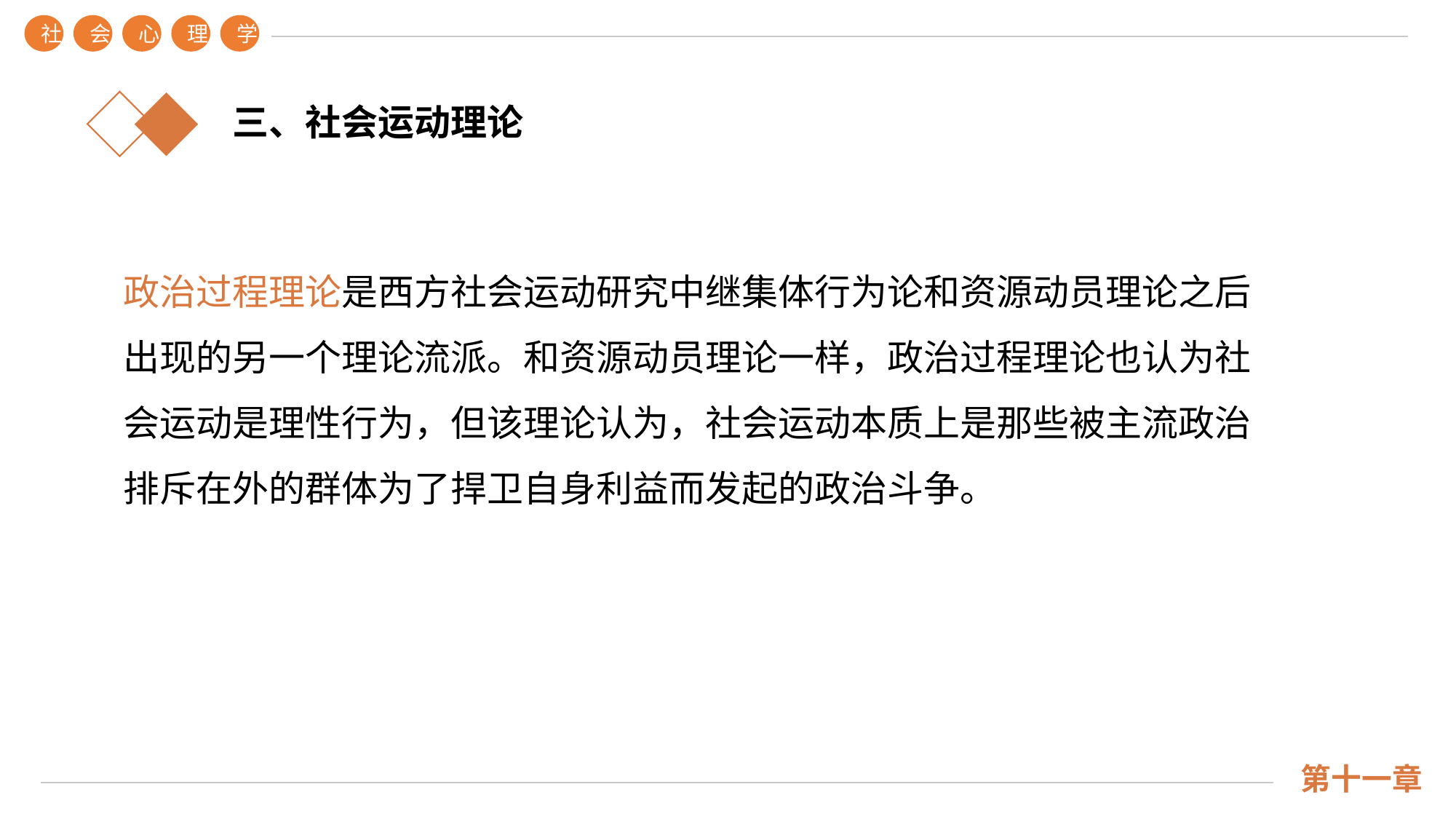

社
会
心
理
学
第十一章

三、社会运动理论
政治过程理论是西方社会运动研究中继集体行为论和资源动员理论之后出现的另一个理论流派。和资源动员理论一样，政治过程理论也认为社会运动是理性行为，但该理论认为，社会运动本质上是那些被主流政治排斥在外的群体为了捍卫自身利益而发起的政治斗争。